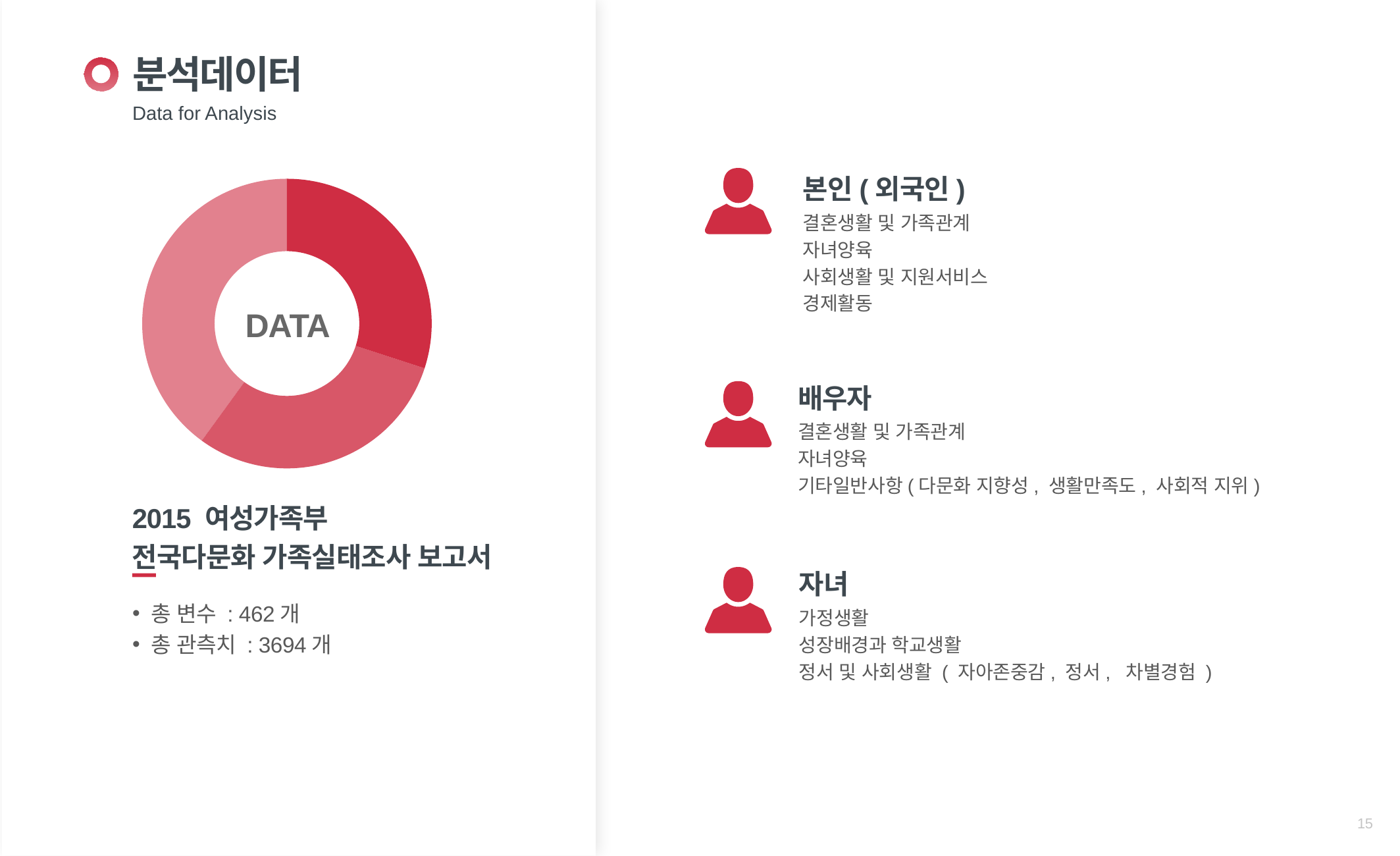

분석데이터
Data for Analysis

본인(외국인)

### Chart

| Category | English |
|---|---|
| 위험요소1 | 0.3 |
| 위험요소2 | 0.3 |
| 위험요소3 | 0.4 |
DATA
결혼생활 및 가족관계
자녀양육
사회생활 및 지원서비스
경제활동
배우자

결혼생활 및 가족관계
자녀양육
기타일반사항(다문화 지향성, 생활만족도, 사회적 지위)

2015 여성가족부
전국다문화 가족실태조사 보고서

자녀
총 변수 : 462개
총 관측치 : 3694개

가정생활
성장배경과 학교생활
정서 및 사회생활 ( 자아존중감, 정서,  차별경험 )

15